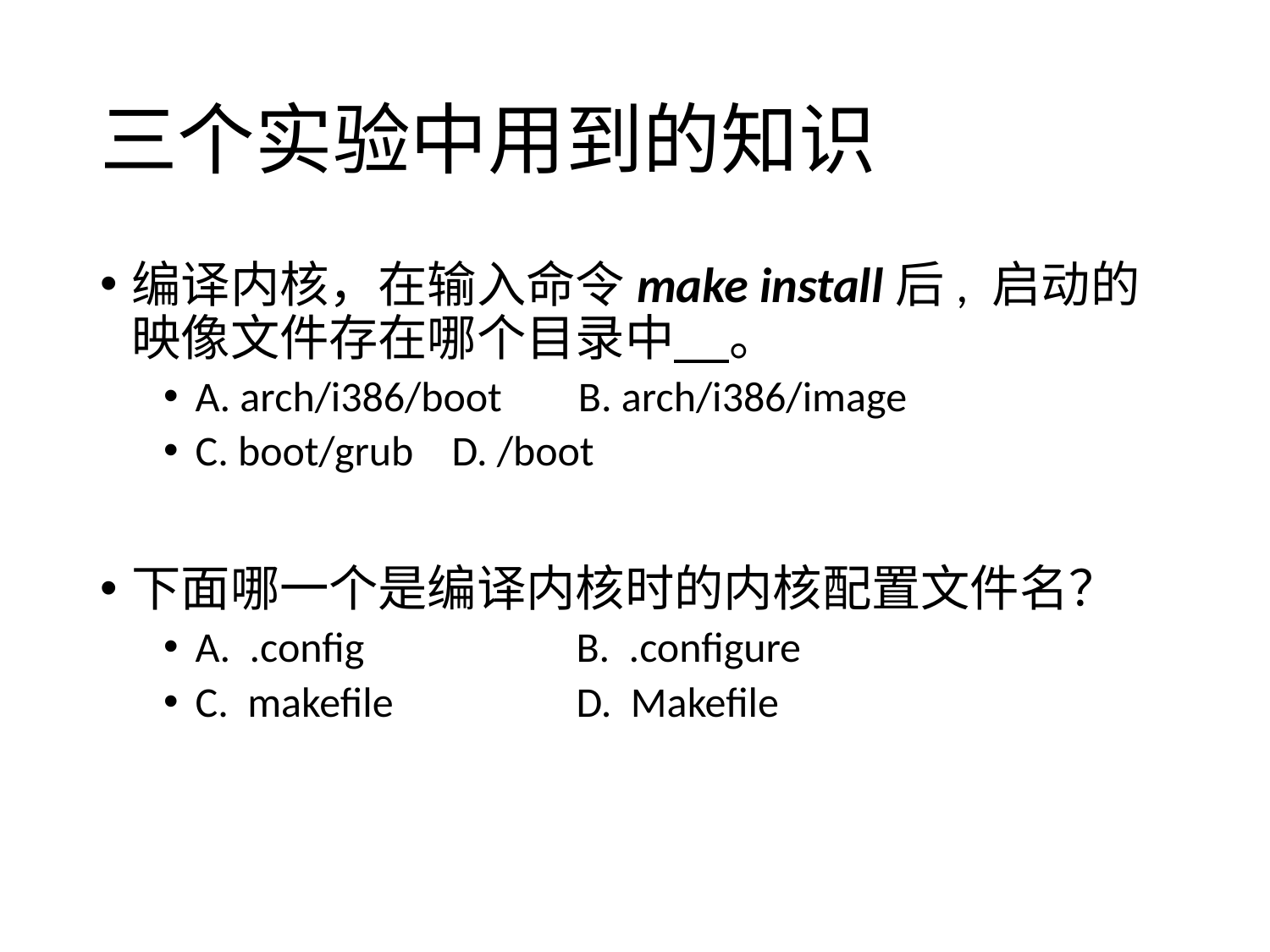

# 三个实验中用到的知识
编译内核，在输入命令make install后, 启动的映像文件存在哪个目录中     。
A. arch/i386/boot        B. arch/i386/image
C. boot/grub    D. /boot

下面哪一个是编译内核时的内核配置文件名？
A.  .config		B.  .configure
C.  makefile		D.  Makefile